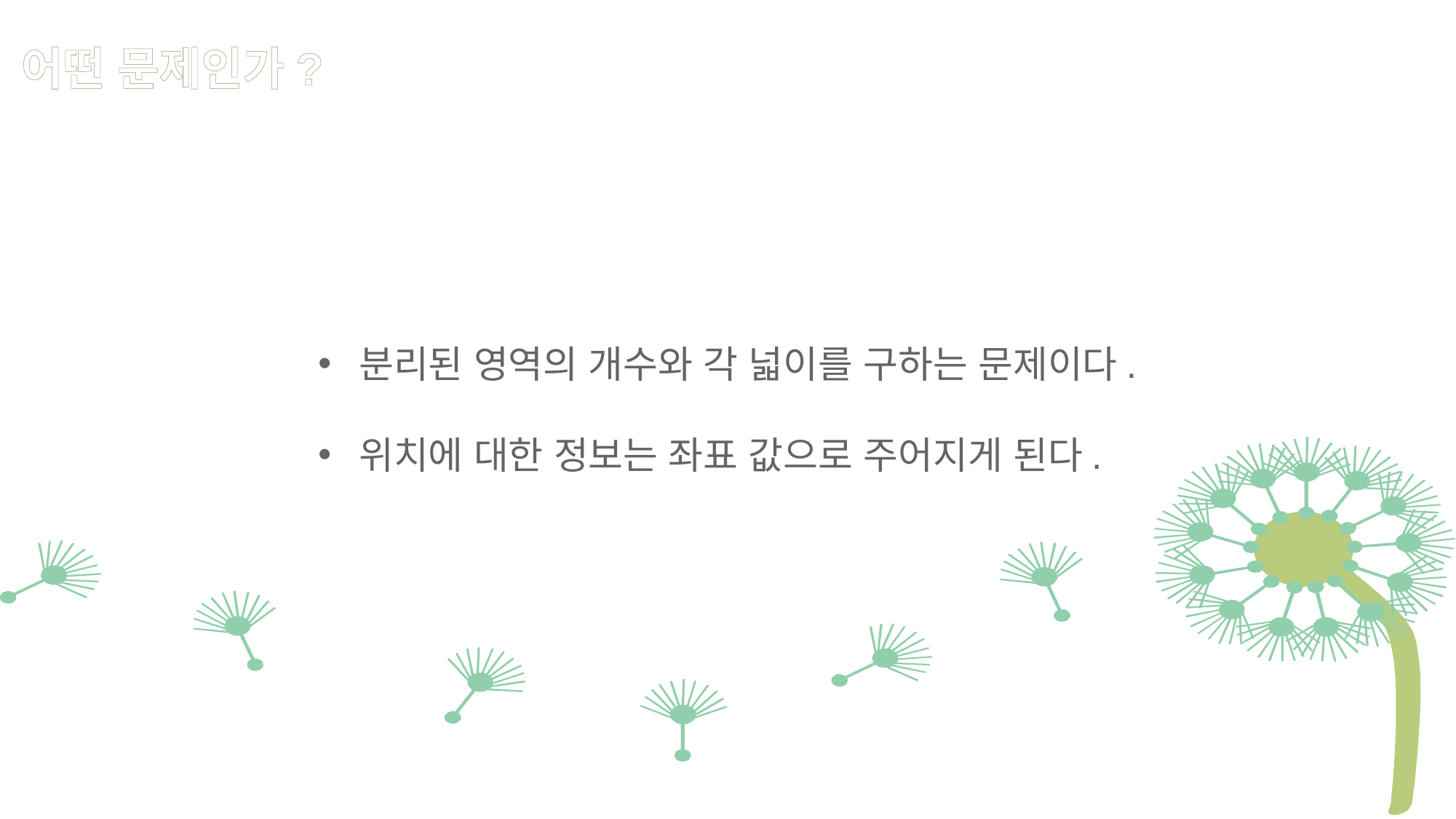

어떤 문제인가?
분리된 영역의 개수와 각 넓이를 구하는 문제이다.

위치에 대한 정보는 좌표 값으로 주어지게 된다.